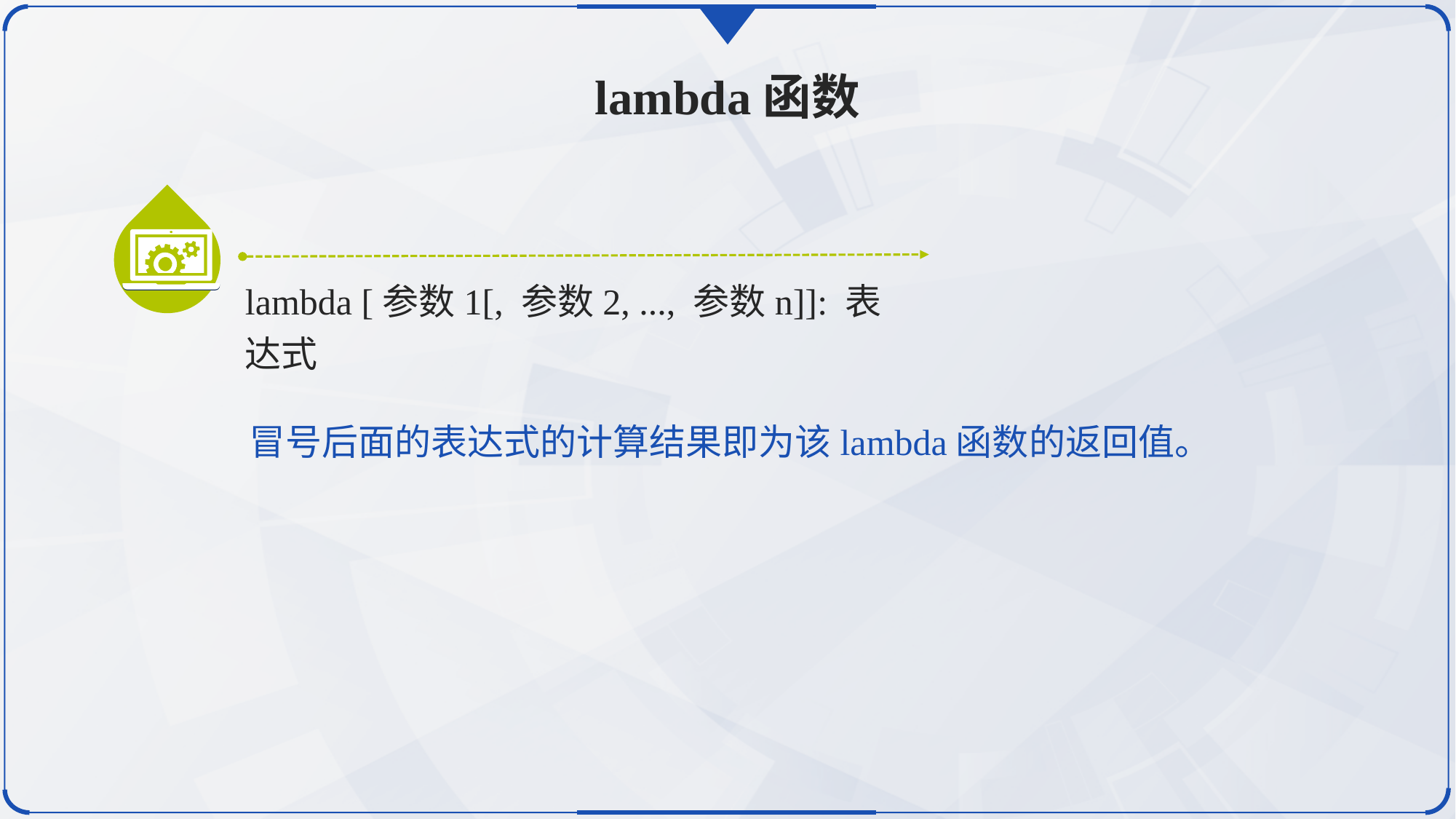

lambda函数

lambda [参数1[, 参数2, ..., 参数n]]: 表达式
冒号后面的表达式的计算结果即为该lambda函数的返回值。